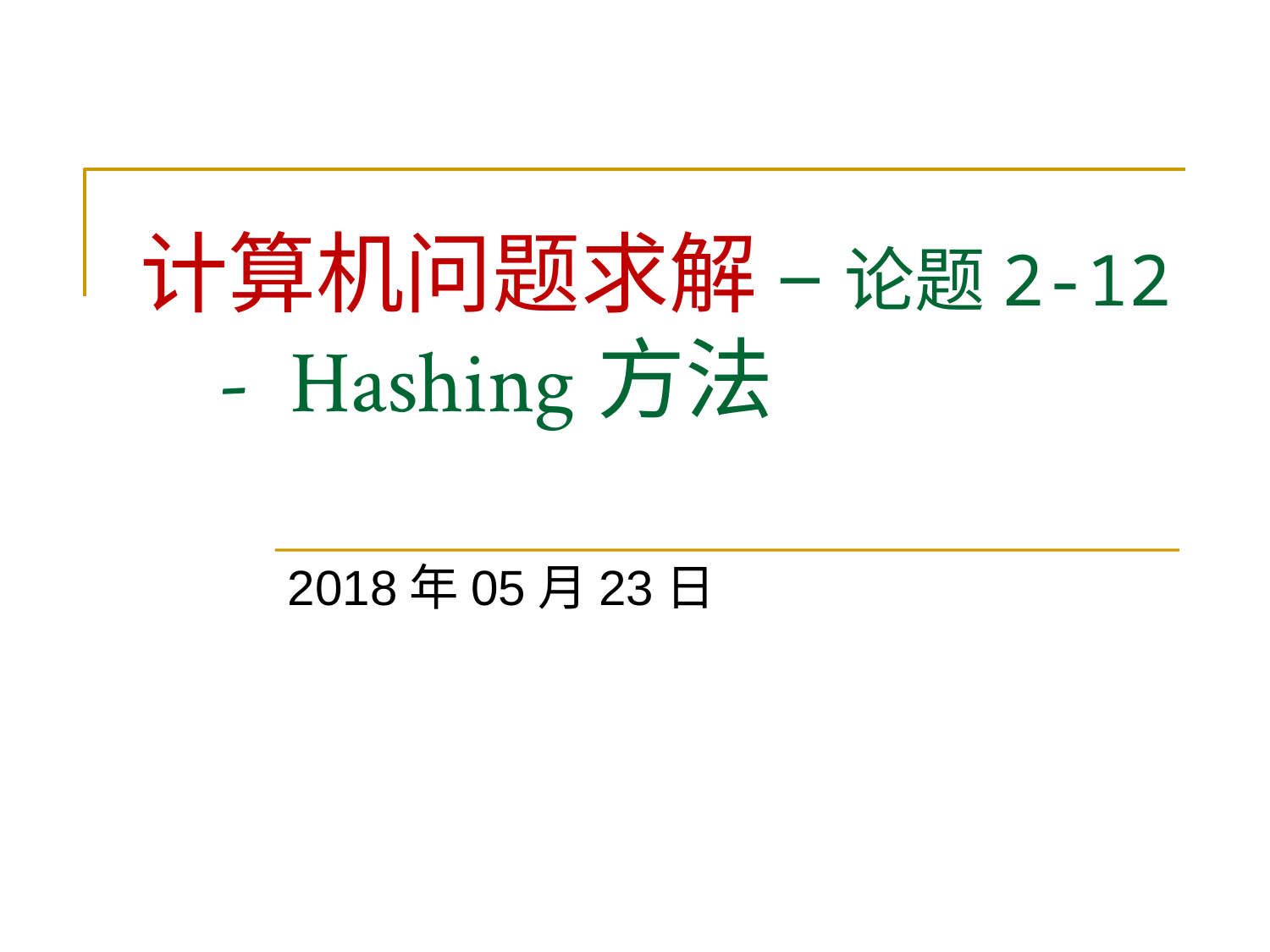

# 计算机问题求解 – 论题2-12 -  Hashing方法
2018年05月23日